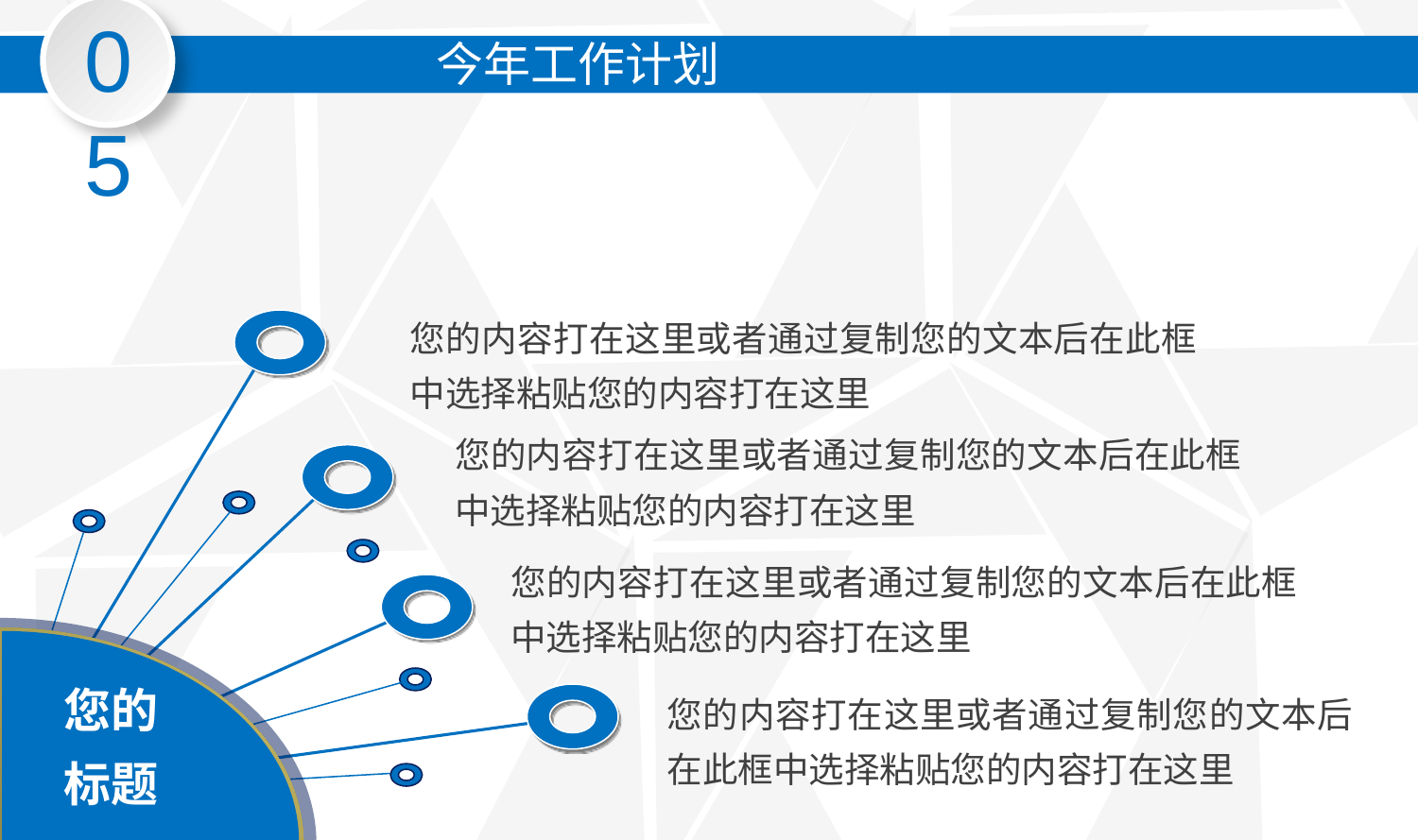

05
今年工作计划

您的内容打在这里或者通过复制您的文本后在此框中选择粘贴您的内容打在这里

您的内容打在这里或者通过复制您的文本后在此框中选择粘贴您的内容打在这里

您的内容打在这里或者通过复制您的文本后在此框中选择粘贴您的内容打在这里

您的
标题

您的内容打在这里或者通过复制您的文本后在此框中选择粘贴您的内容打在这里